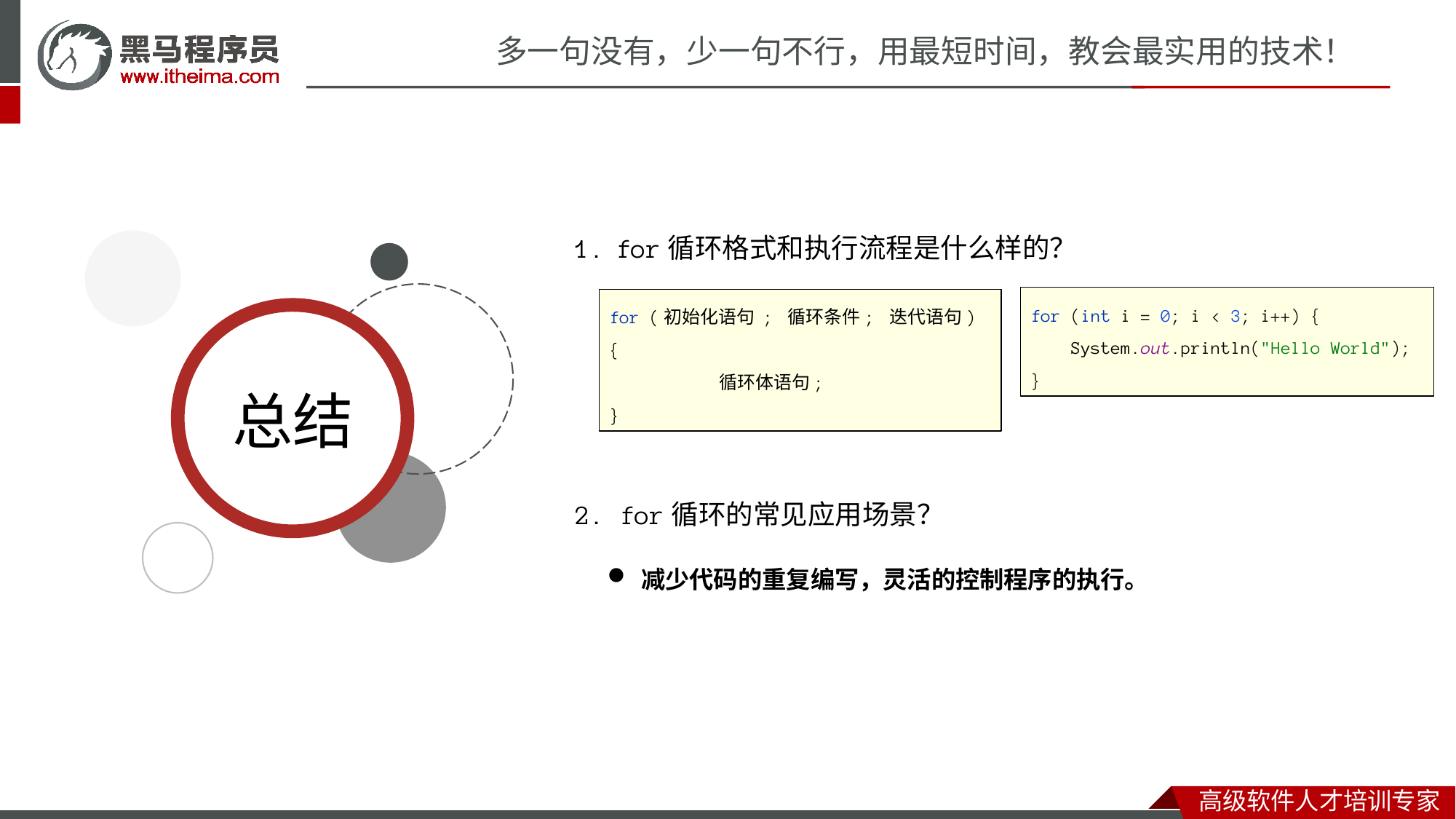

for循环格式和执行流程是什么样的？

for (int i = 0; i < 3; i++) {
    System.out.println("Hello World");
}
for (初始化语句 ; 循环条件; 迭代语句)  {
	循环体语句;
}
2. for循环的常见应用场景？
减少代码的重复编写，灵活的控制程序的执行。